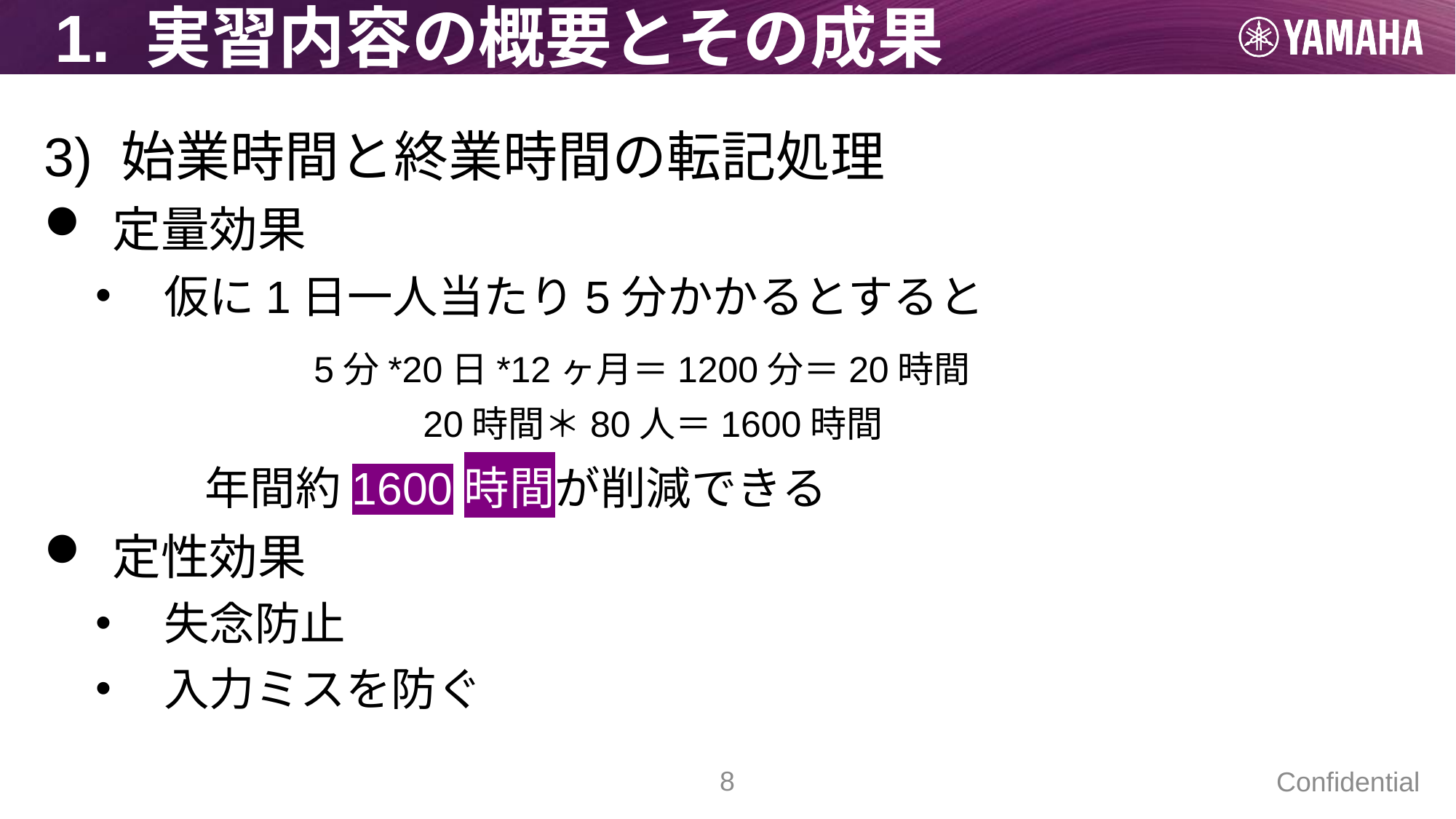

# 1. 実習内容の概要とその成果
3) 始業時間と終業時間の転記処理
定量効果
仮に1日一人当たり5分かかるとすると
		5分*20日*12ヶ月＝1200分＝20時間
			20時間＊80人＝1600時間
	年間約1600時間が削減できる
定性効果
失念防止
入力ミスを防ぐ

8
Confidential